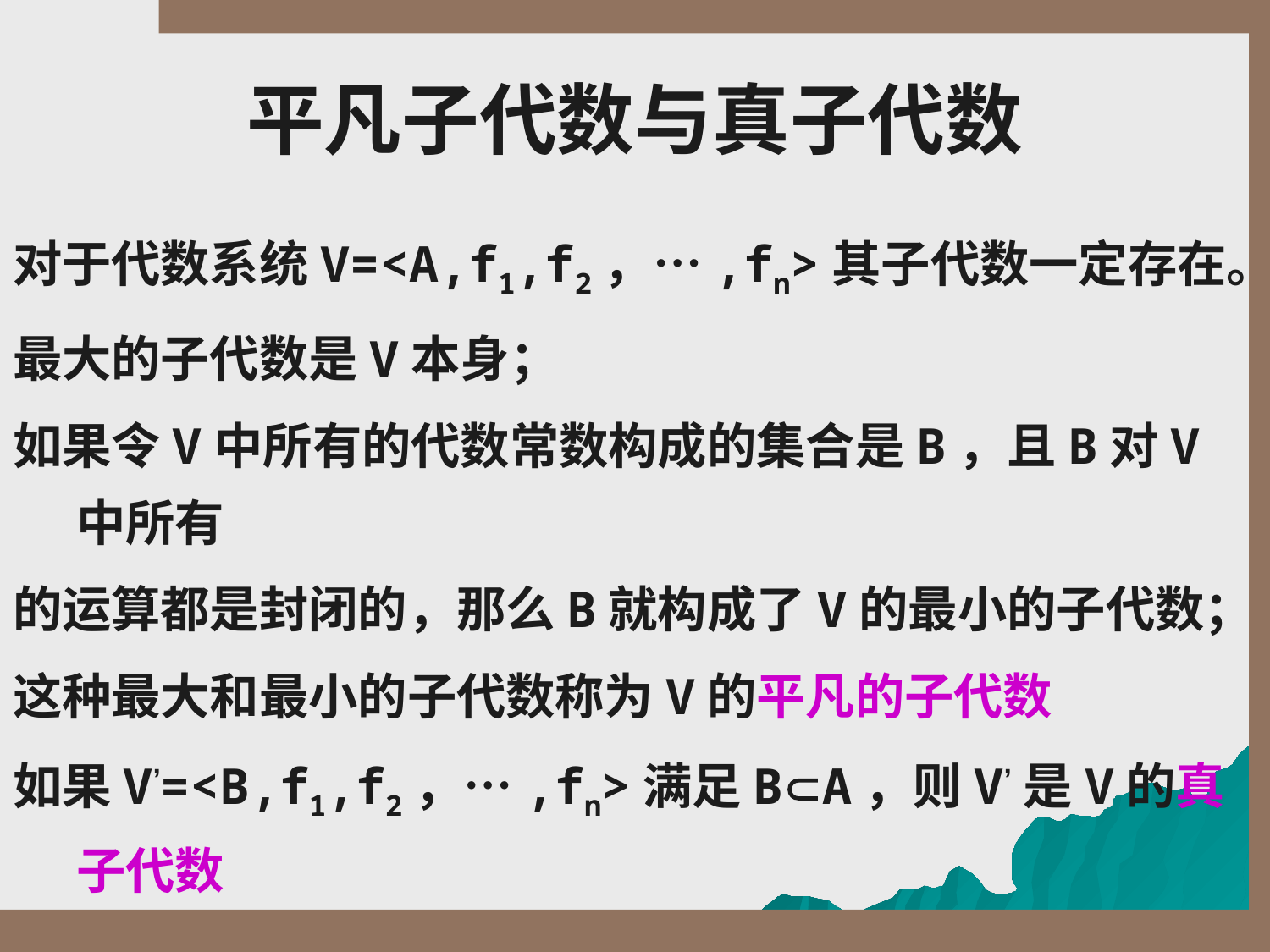

# 平凡子代数与真子代数
对于代数系统V=<A,f1,f2，…,fn>其子代数一定存在。
最大的子代数是V本身；
如果令V中所有的代数常数构成的集合是B，且B对V中所有
的运算都是封闭的，那么B就构成了V的最小的子代数；
这种最大和最小的子代数称为V的平凡的子代数；
如果V’=<B,f1,f2，…,fn>满足B⊂A，则V’是V的真子代数。
35